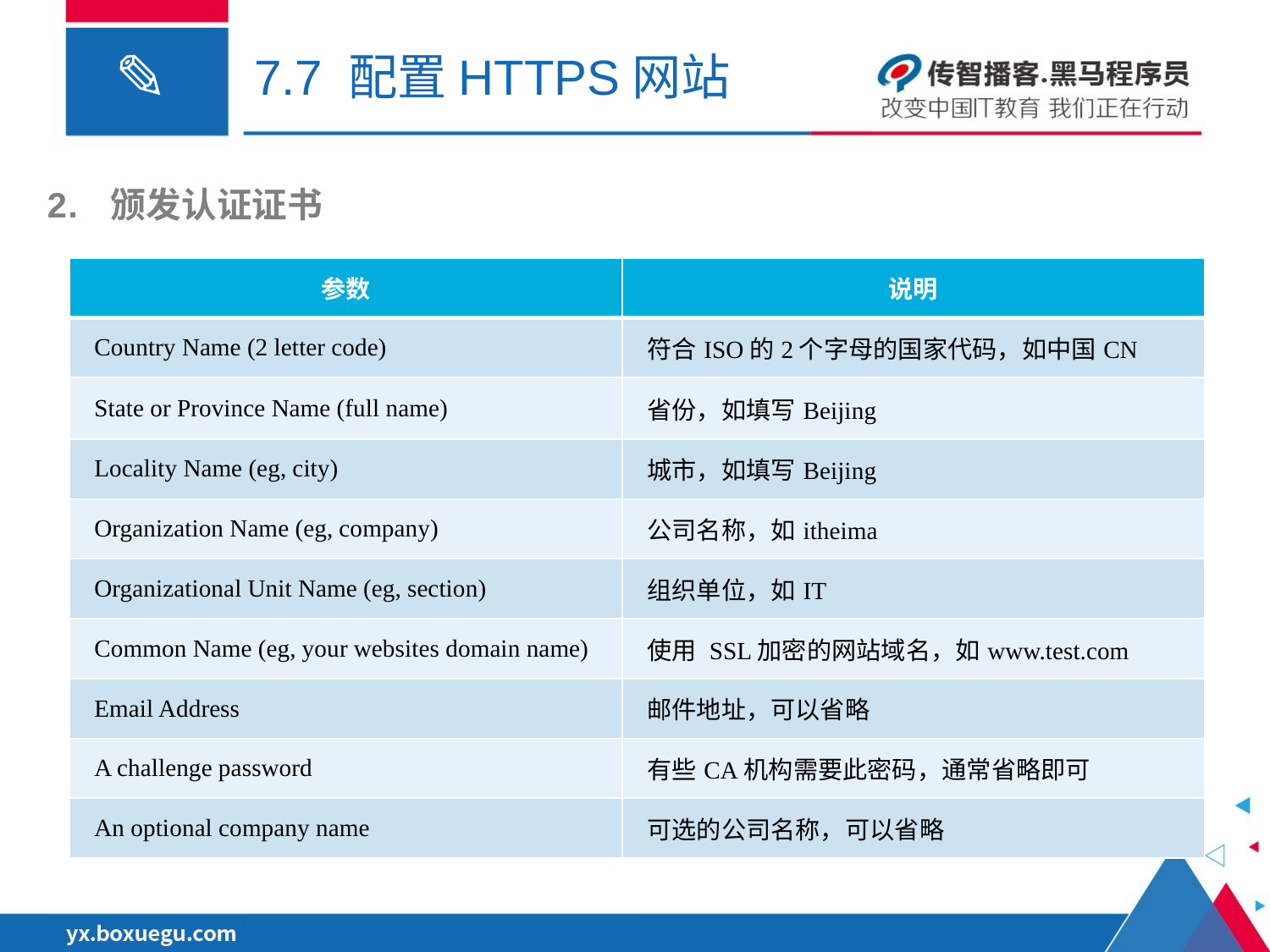

# 7.7 配置HTTPS网站
颁发认证证书
| 参数 | 说明 |
| --- | --- |
| Country Name (2 letter code) | 符合ISO的2个字母的国家代码，如中国CN |
| State or Province Name (full name) | 省份，如填写Beijing |
| Locality Name (eg, city) | 城市，如填写Beijing |
| Organization Name (eg, company) | 公司名称，如itheima |
| Organizational Unit Name (eg, section) | 组织单位，如IT |
| Common Name (eg, your websites domain name) | 使用 SSL加密的网站域名，如www.test.com |
| Email Address | 邮件地址，可以省略 |
| A challenge password | 有些CA机构需要此密码，通常省略即可 |
| An optional company name | 可选的公司名称，可以省略 |